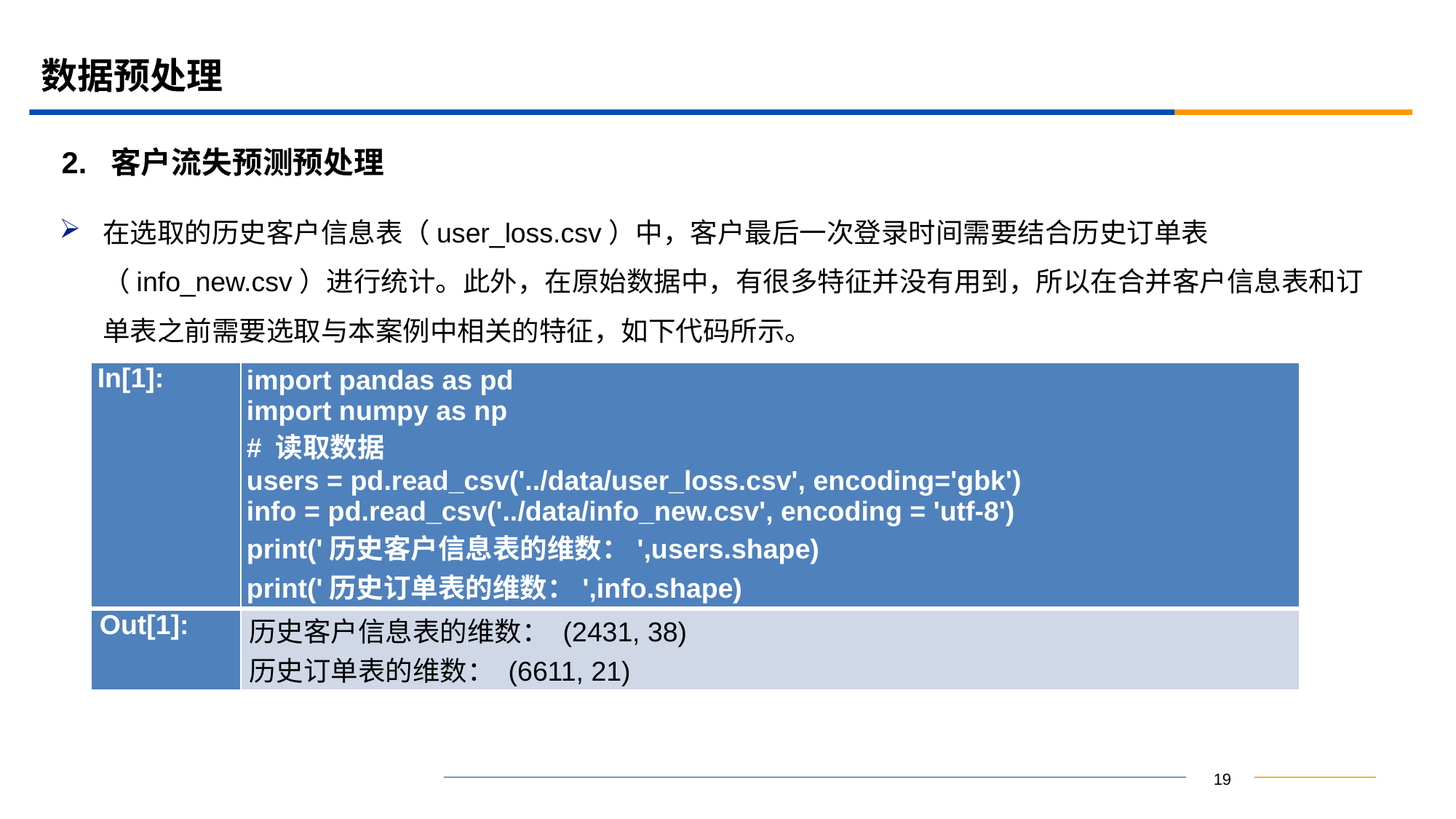

# 数据预处理
2.  客户流失预测预处理
在选取的历史客户信息表（user_loss.csv）中，客户最后一次登录时间需要结合历史订单表（info_new.csv）进行统计。此外，在原始数据中，有很多特征并没有用到，所以在合并客户信息表和订单表之前需要选取与本案例中相关的特征，如下代码所示。
| In[1]: | import pandas as pd import numpy as np # 读取数据 users = pd.read\_csv('../data/user\_loss.csv', encoding='gbk') info = pd.read\_csv('../data/info\_new.csv', encoding = 'utf-8') print('历史客户信息表的维数：',users.shape) print('历史订单表的维数：',info.shape) |
| --- | --- |
| Out[1]: | 历史客户信息表的维数： (2431, 38) 历史订单表的维数： (6611, 21) |